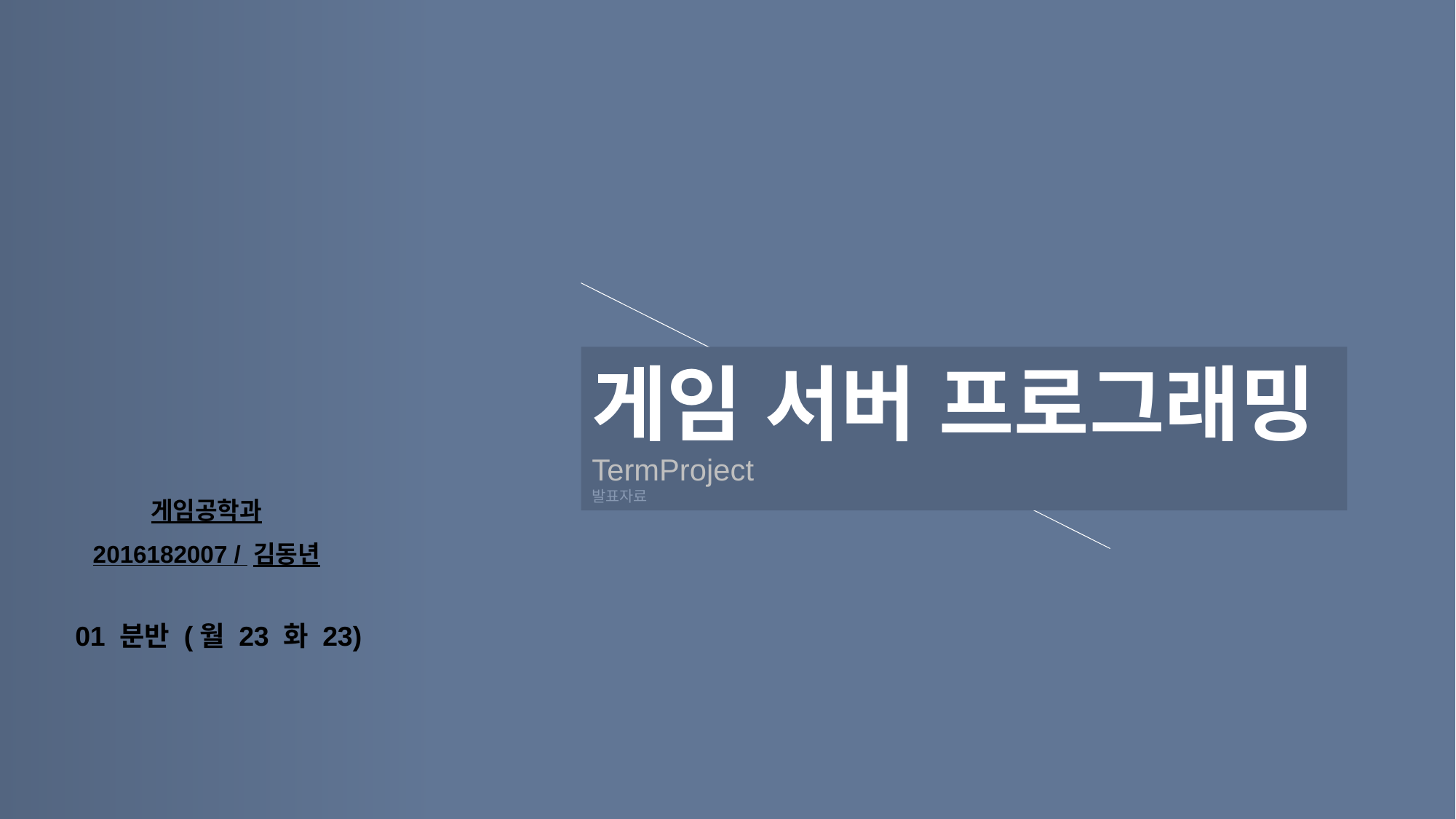

게임 서버 프로그래밍
TermProject
발표자료
게임공학과
2016182007 / 김동년
01 분반 (월 23 화 23)